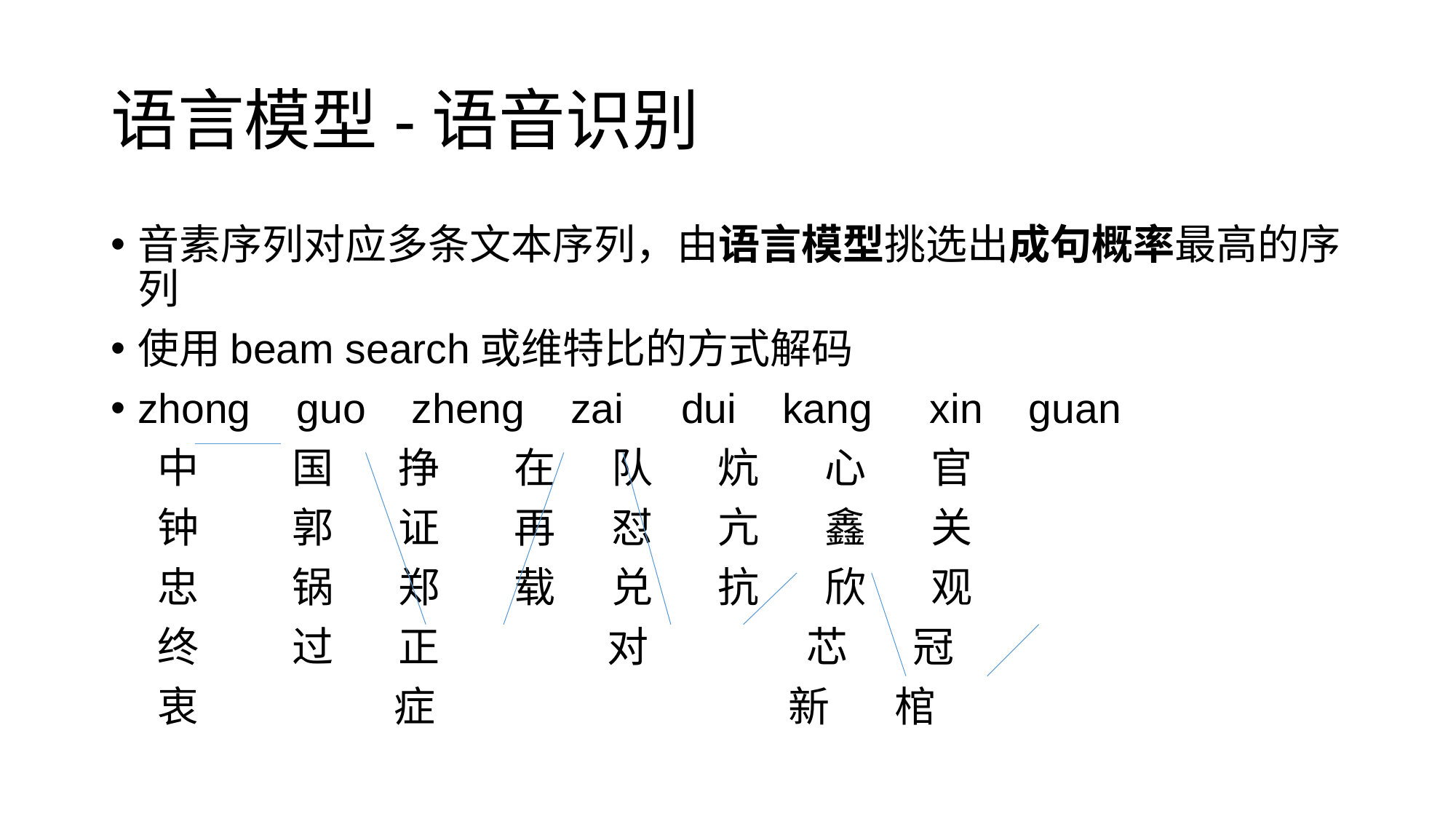

# 语言模型-语音识别
音素序列对应多条文本序列，由语言模型挑选出成句概率最高的序列
使用beam search或维特比的方式解码
zhong    guo    zheng    zai     dui    kang     xin    guan
    中          国       挣        在      队       炕       心       官
    钟          郭       证        再      怼       亢       鑫       关
    忠          锅       郑        载      兑       抗       欣       观
    终          过       正                  对                 芯       冠
    衷                     症                                      新       棺